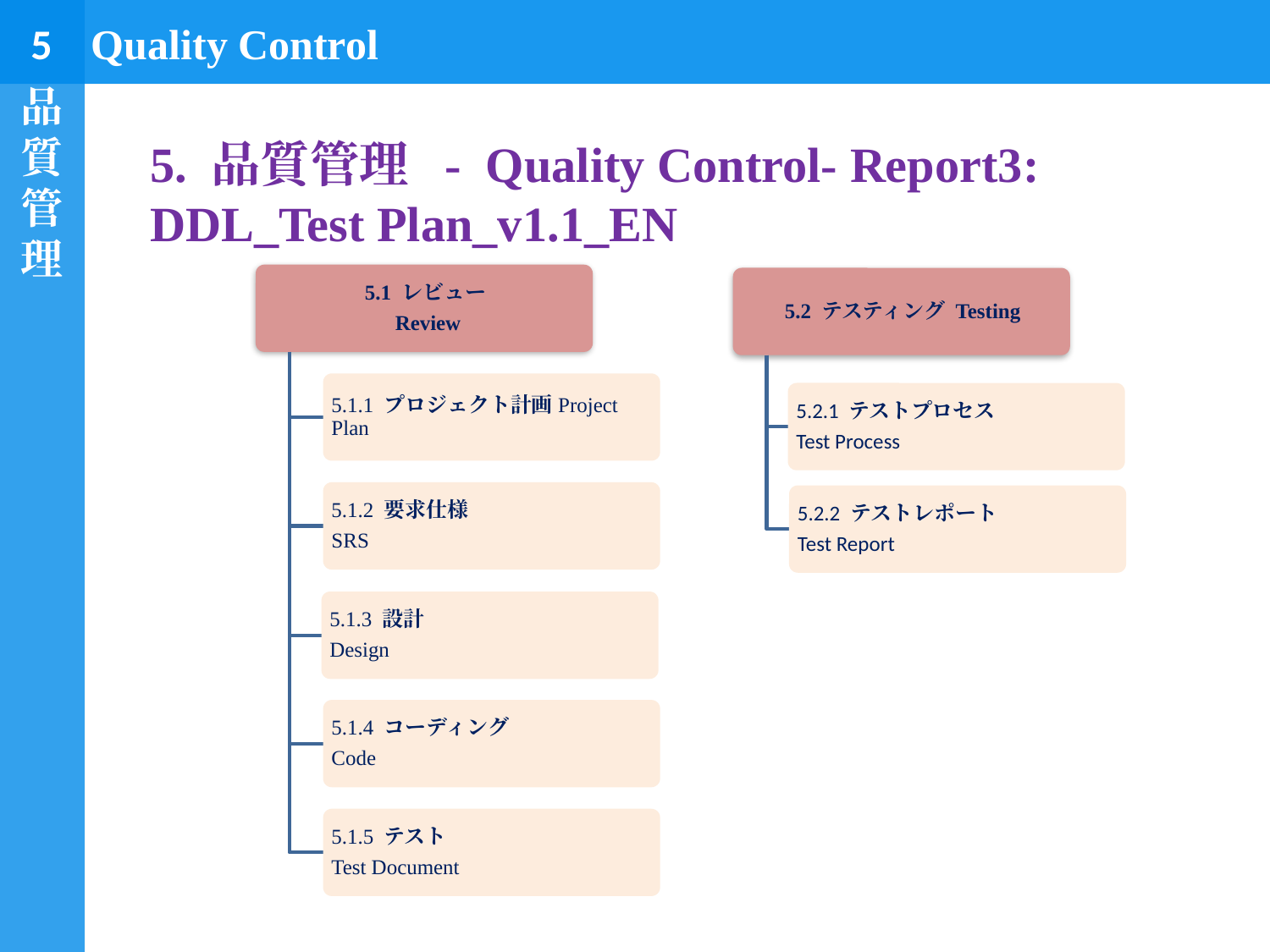

5
Quality Control
品質管理
5. 品質管理  -  Quality Control- Report3: DDL_Test Plan_v1.1_EN

5.1 レビュー
 Review
5.1.1 プロジェクト計画Project Plan
5.1.2 要求仕様
SRS
5.1.3 設計
Design
5.1.4 コーディング
Code
5.1.5 テスト
Test Document
5.2 テスティング Testing
5.2.1 テストプロセス
Test Process
5.2.2 テストレポート
Test Report